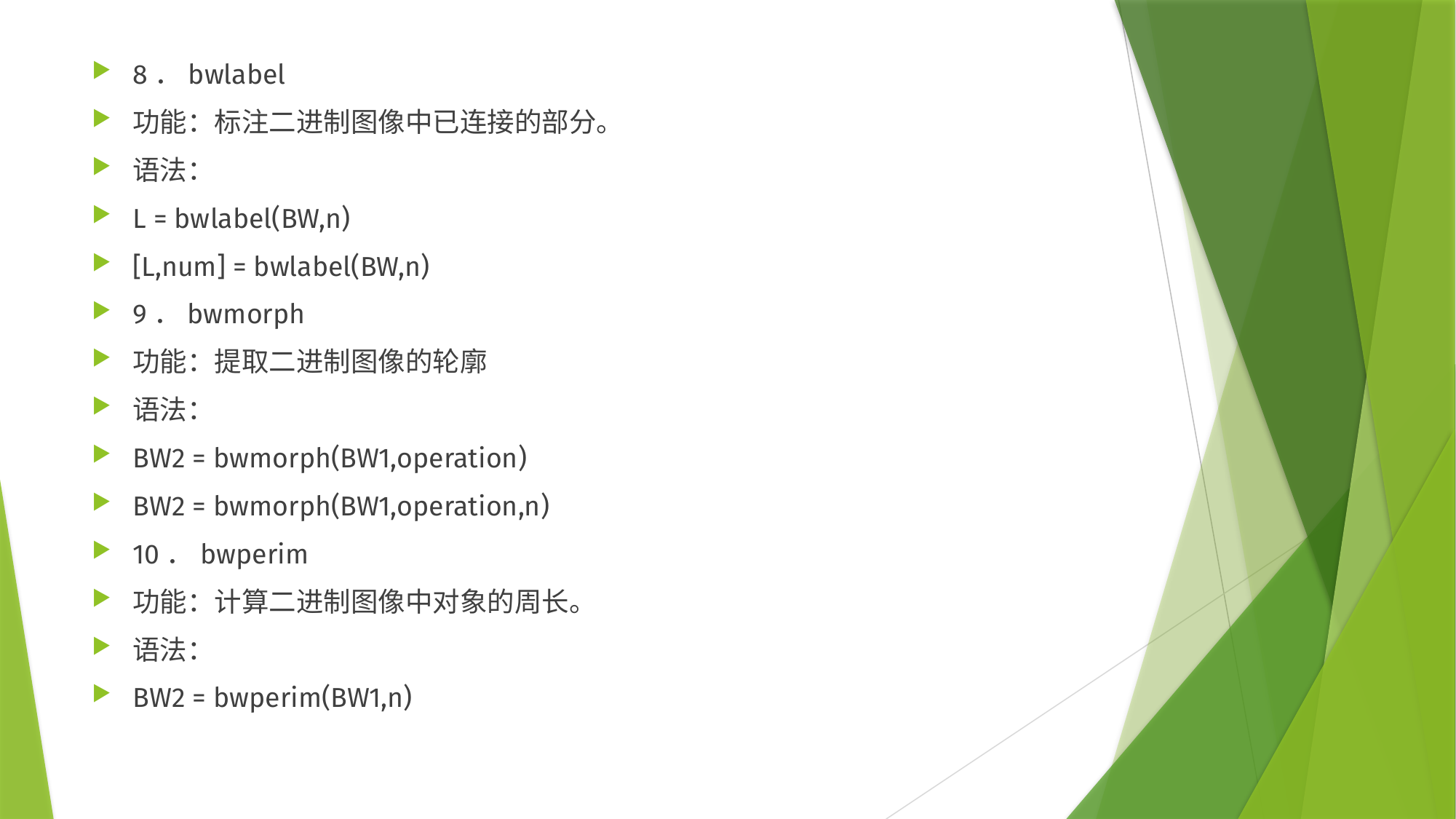

8．bwlabel
功能：标注二进制图像中已连接的部分。
语法：
L = bwlabel(BW,n)
[L,num] = bwlabel(BW,n)
9．bwmorph
功能：提取二进制图像的轮廓
语法：
BW2 = bwmorph(BW1,operation)
BW2 = bwmorph(BW1,operation,n)
10．bwperim
功能：计算二进制图像中对象的周长。
语法：
BW2 = bwperim(BW1,n)